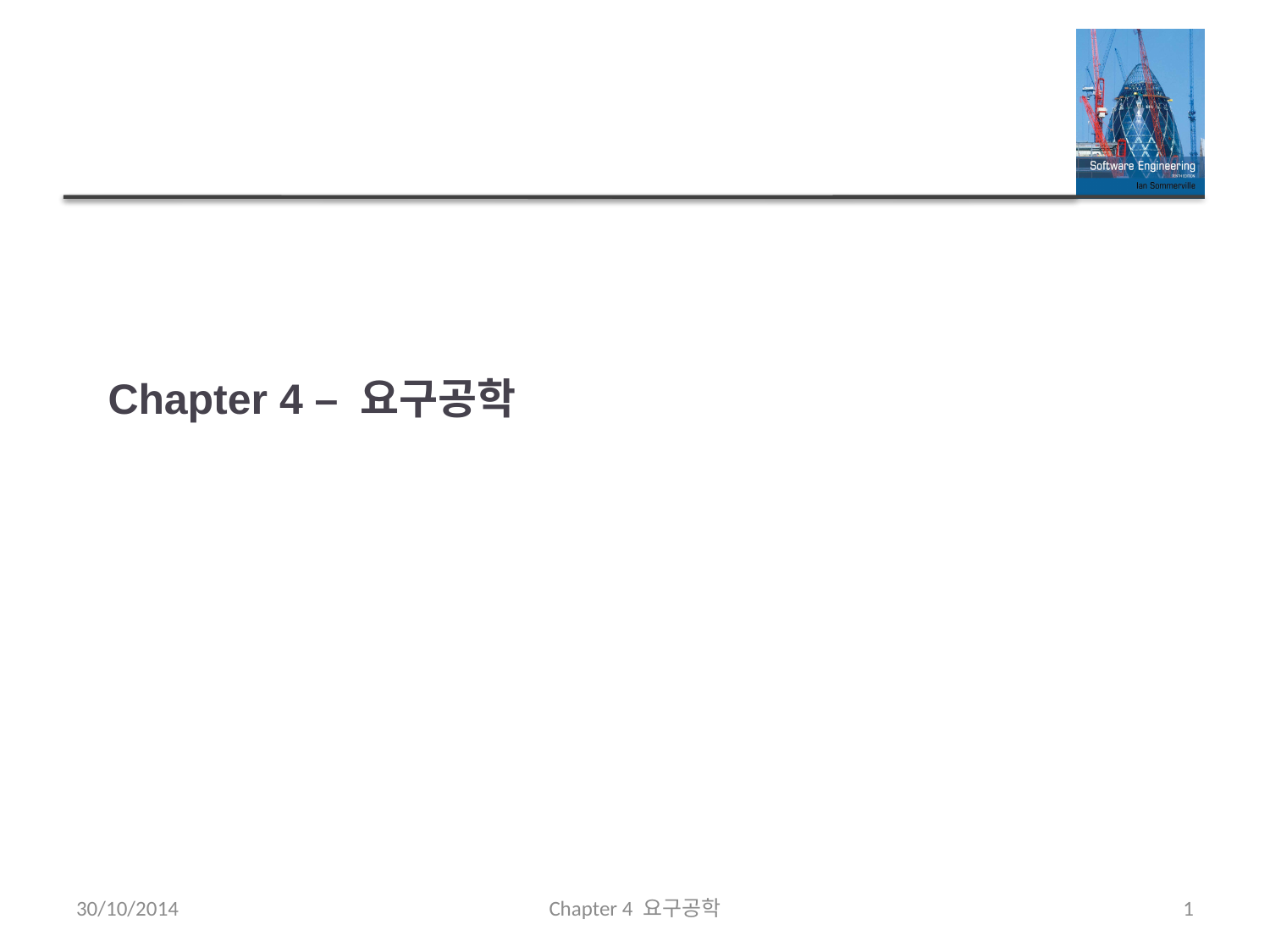

# Chapter 4 – 요구공학

30/10/2014
Chapter 4 요구공학
1